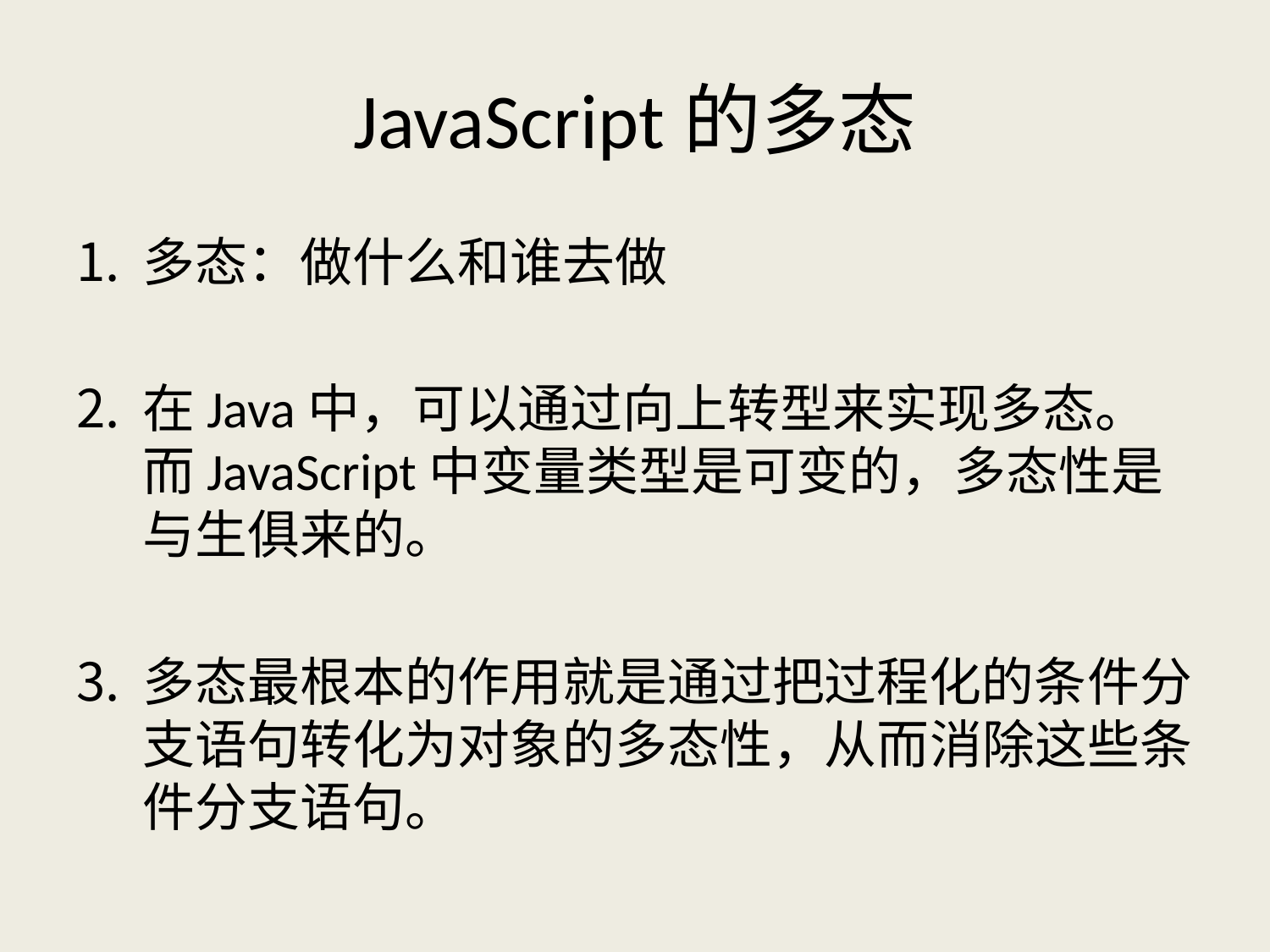

# JavaScript的多态
多态：做什么和谁去做

在Java中，可以通过向上转型来实现多态。
而JavaScript中变量类型是可变的，多态性是与生俱来的。

多态最根本的作用就是通过把过程化的条件分支语句转化为对象的多态性，从而消除这些条件分支语句。